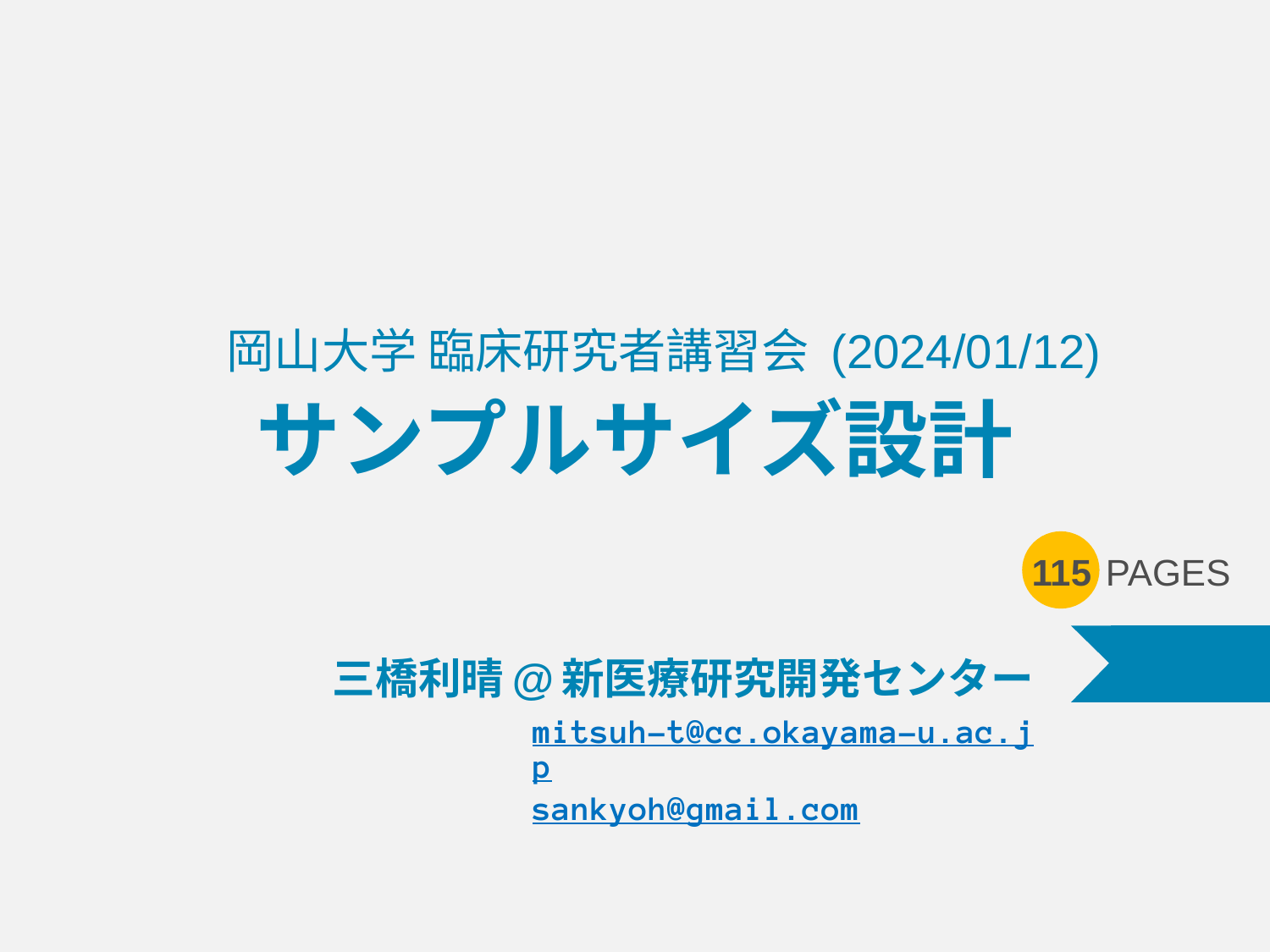

# サンプルサイズ設計
岡山大学 臨床研究者講習会 (2024/01/12)

115
PAGES

三橋利晴@新医療研究開発センター
mitsuh-t@cc.okayama-u.ac.jp
sankyoh@gmail.com